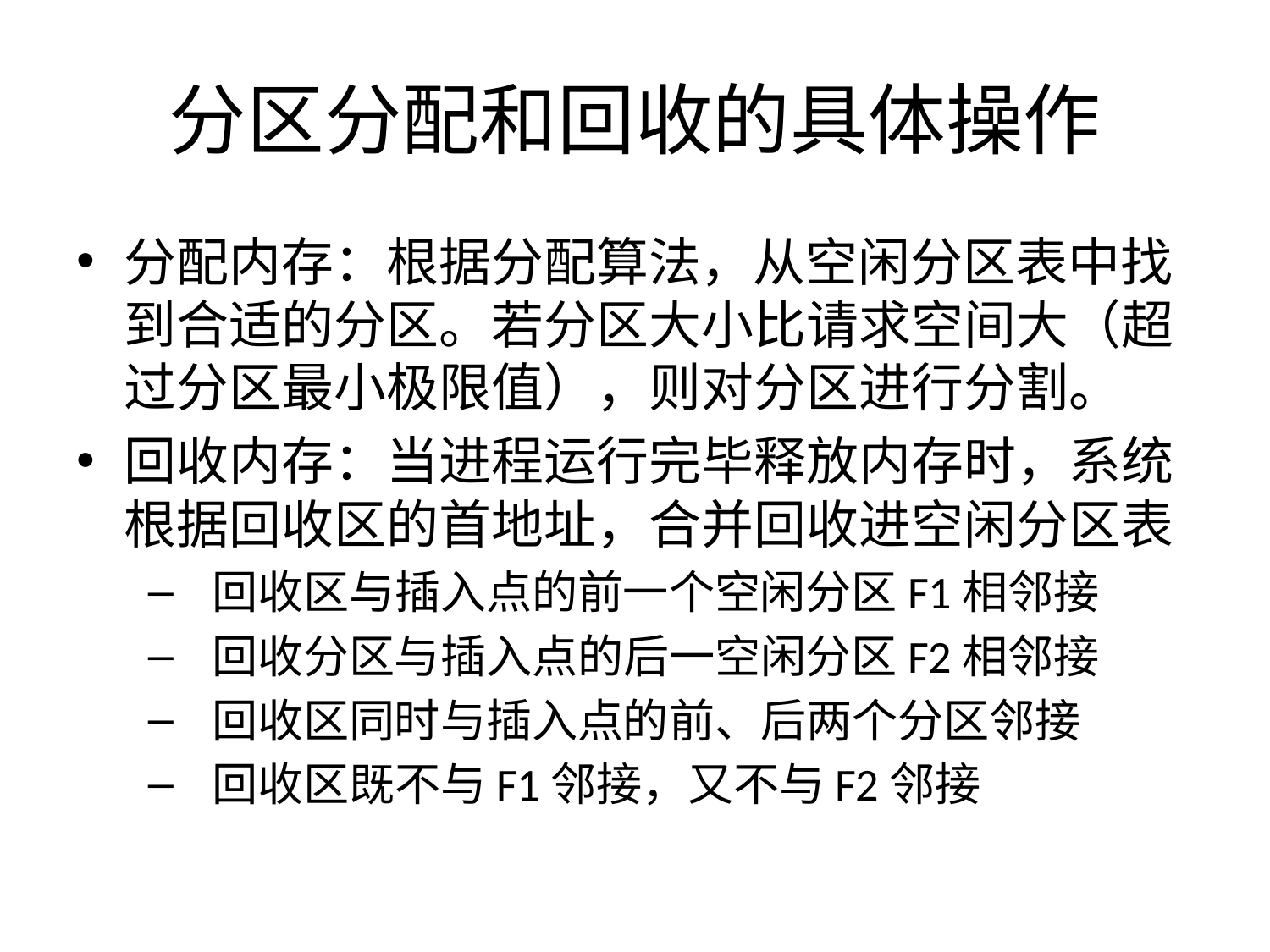

# 分区分配和回收的具体操作
分配内存：根据分配算法，从空闲分区表中找到合适的分区。若分区大小比请求空间大（超过分区最小极限值），则对分区进行分割。
回收内存：当进程运行完毕释放内存时，系统根据回收区的首地址，合并回收进空闲分区表
回收区与插入点的前一个空闲分区F1相邻接
回收分区与插入点的后一空闲分区F2相邻接
回收区同时与插入点的前、后两个分区邻接
回收区既不与F1邻接，又不与F2邻接